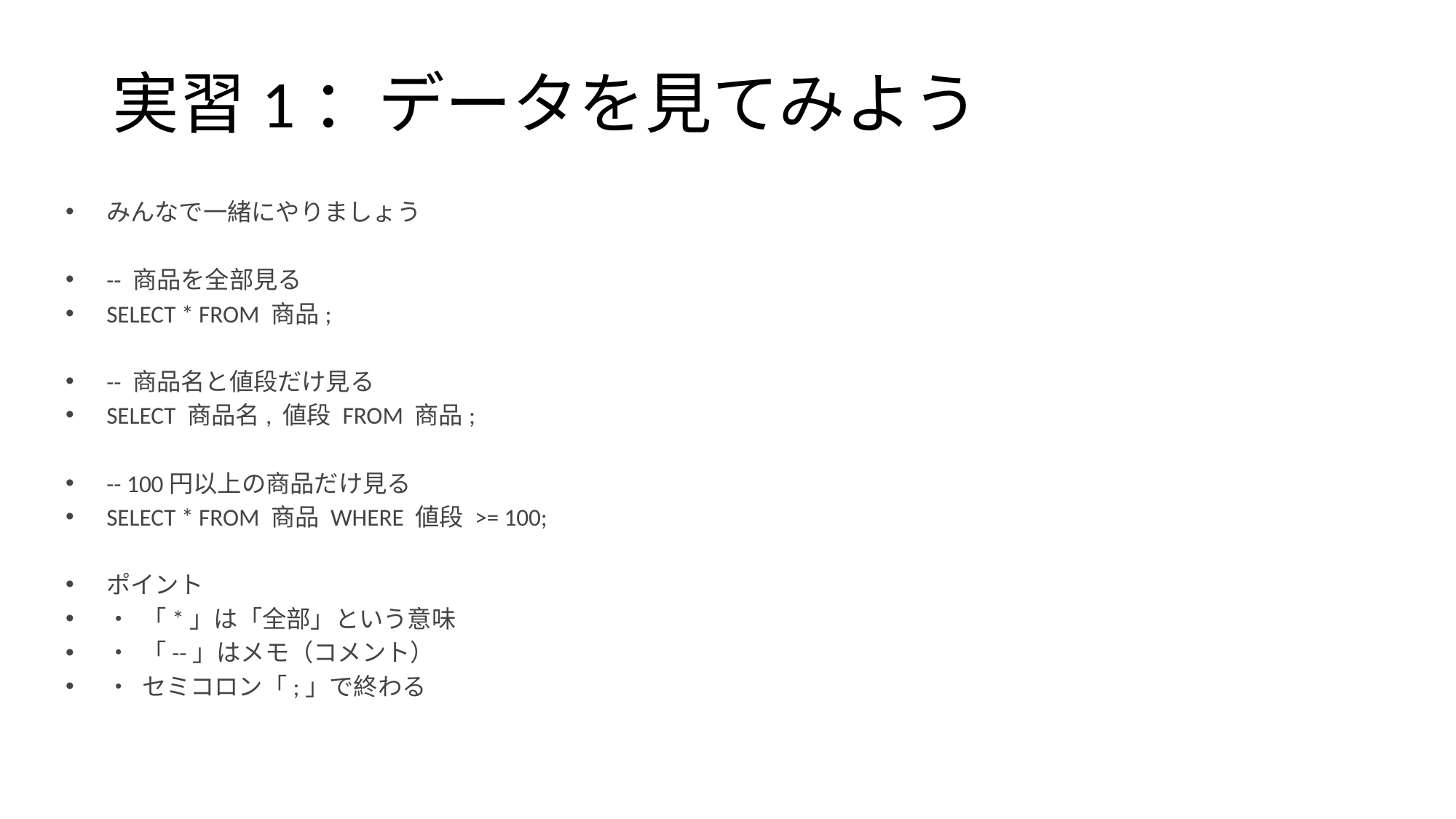

# 実習1：データを見てみよう
みんなで一緒にやりましょう

-- 商品を全部見る
SELECT * FROM 商品;

-- 商品名と値段だけ見る
SELECT 商品名, 値段 FROM 商品;

-- 100円以上の商品だけ見る
SELECT * FROM 商品 WHERE 値段 >= 100;

ポイント
• 「*」は「全部」という意味
• 「--」はメモ（コメント）
• セミコロン「;」で終わる